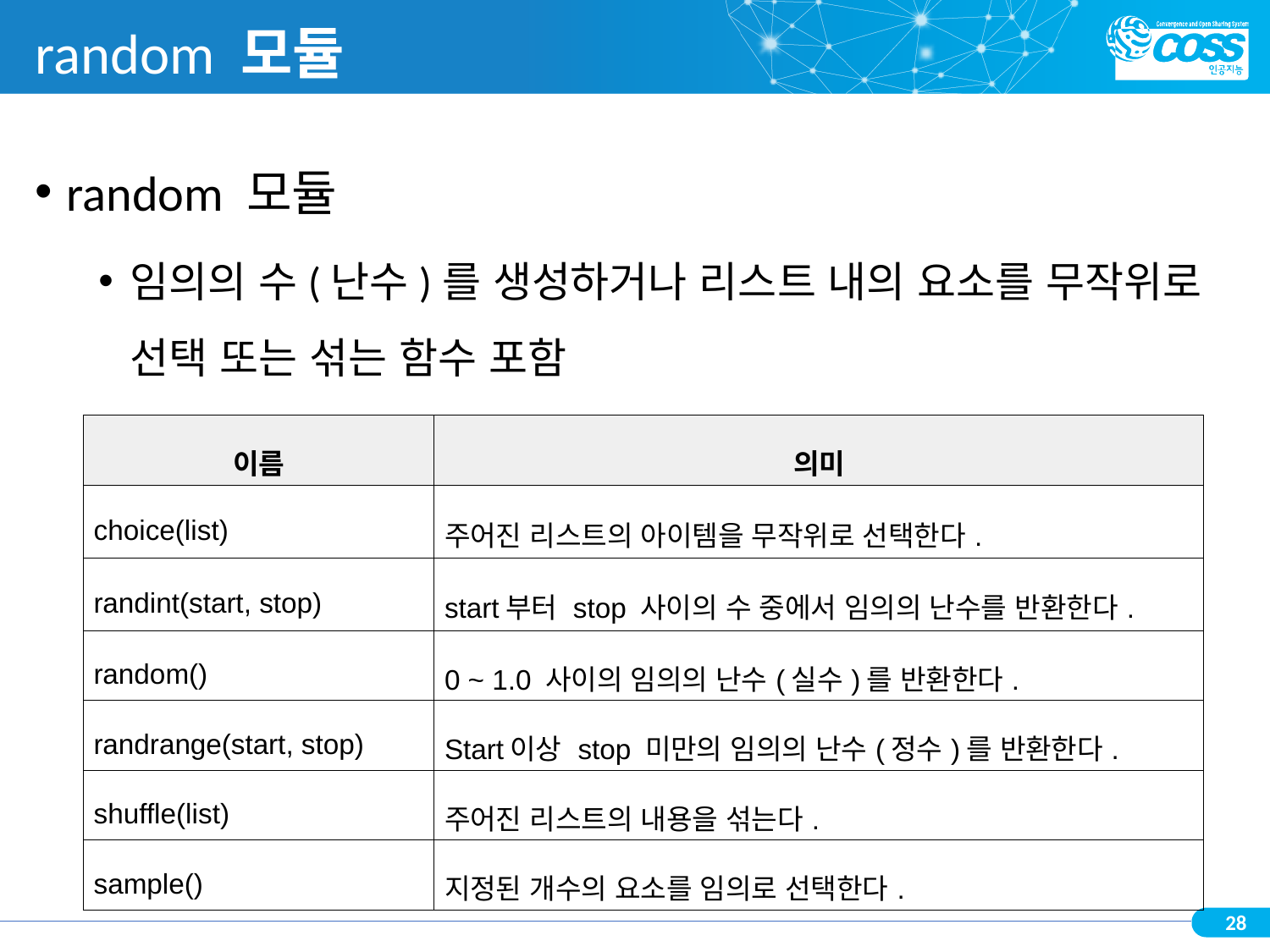

# random 모듈
random 모듈
임의의 수(난수)를 생성하거나 리스트 내의 요소를 무작위로 선택 또는 섞는 함수 포함
| 이름 | 의미 |
| --- | --- |
| choice(list) | 주어진 리스트의 아이템을 무작위로 선택한다. |
| randint(start, stop) | start부터 stop 사이의 수 중에서 임의의 난수를 반환한다. |
| random() | 0 ~ 1.0 사이의 임의의 난수(실수)를 반환한다. |
| randrange(start, stop) | Start이상 stop 미만의 임의의 난수(정수)를 반환한다. |
| shuffle(list) | 주어진 리스트의 내용을 섞는다. |
| sample() | 지정된 개수의 요소를 임의로 선택한다. |
28